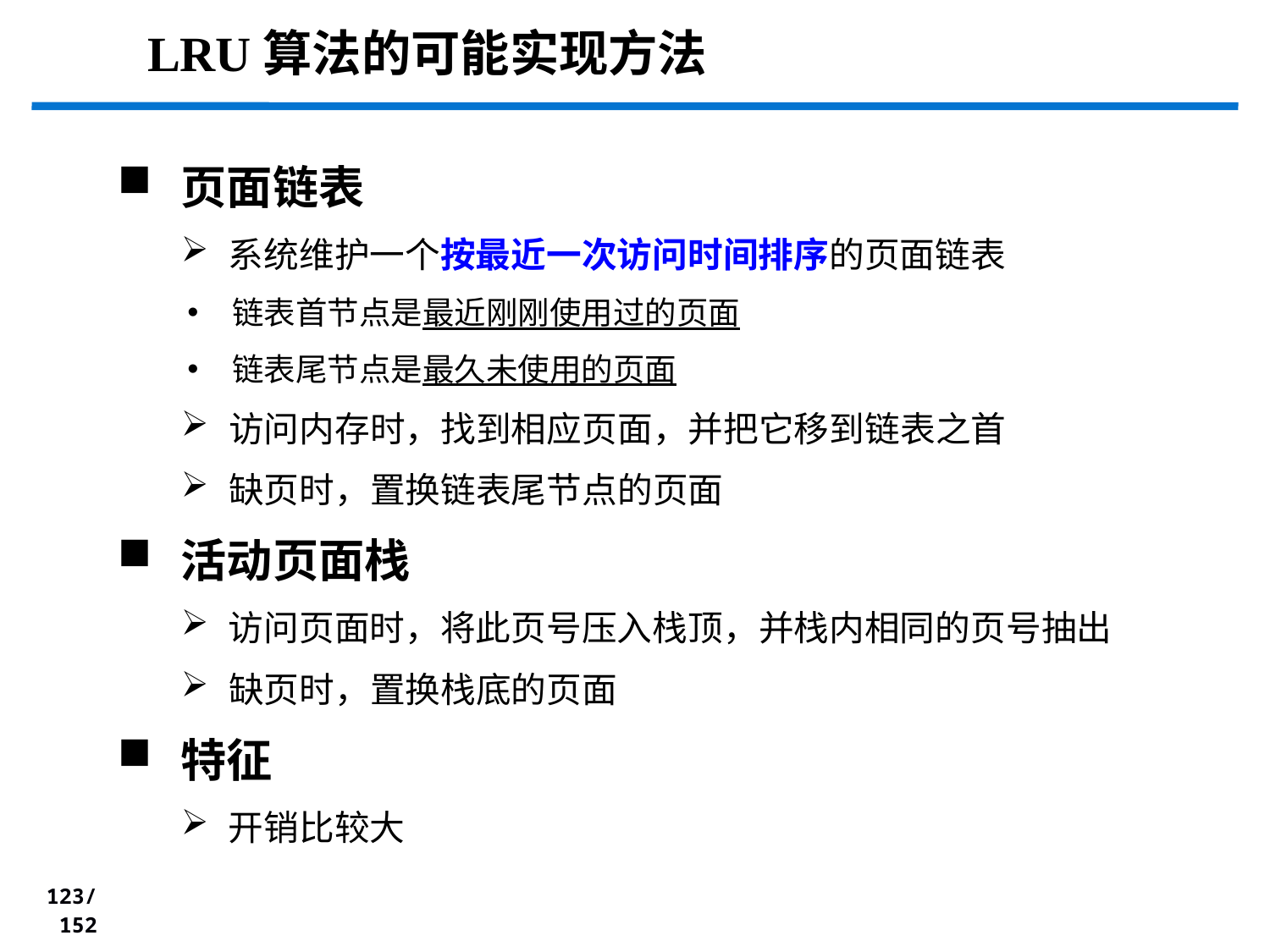

LRU算法的可能实现方法
页面链表
系统维护一个按最近一次访问时间排序的页面链表
 链表首节点是最近刚刚使用过的页面
 链表尾节点是最久未使用的页面
访问内存时，找到相应页面，并把它移到链表之首
缺页时，置换链表尾节点的页面
活动页面栈
访问页面时，将此页号压入栈顶，并栈内相同的页号抽出
缺页时，置换栈底的页面
特征
开销比较大